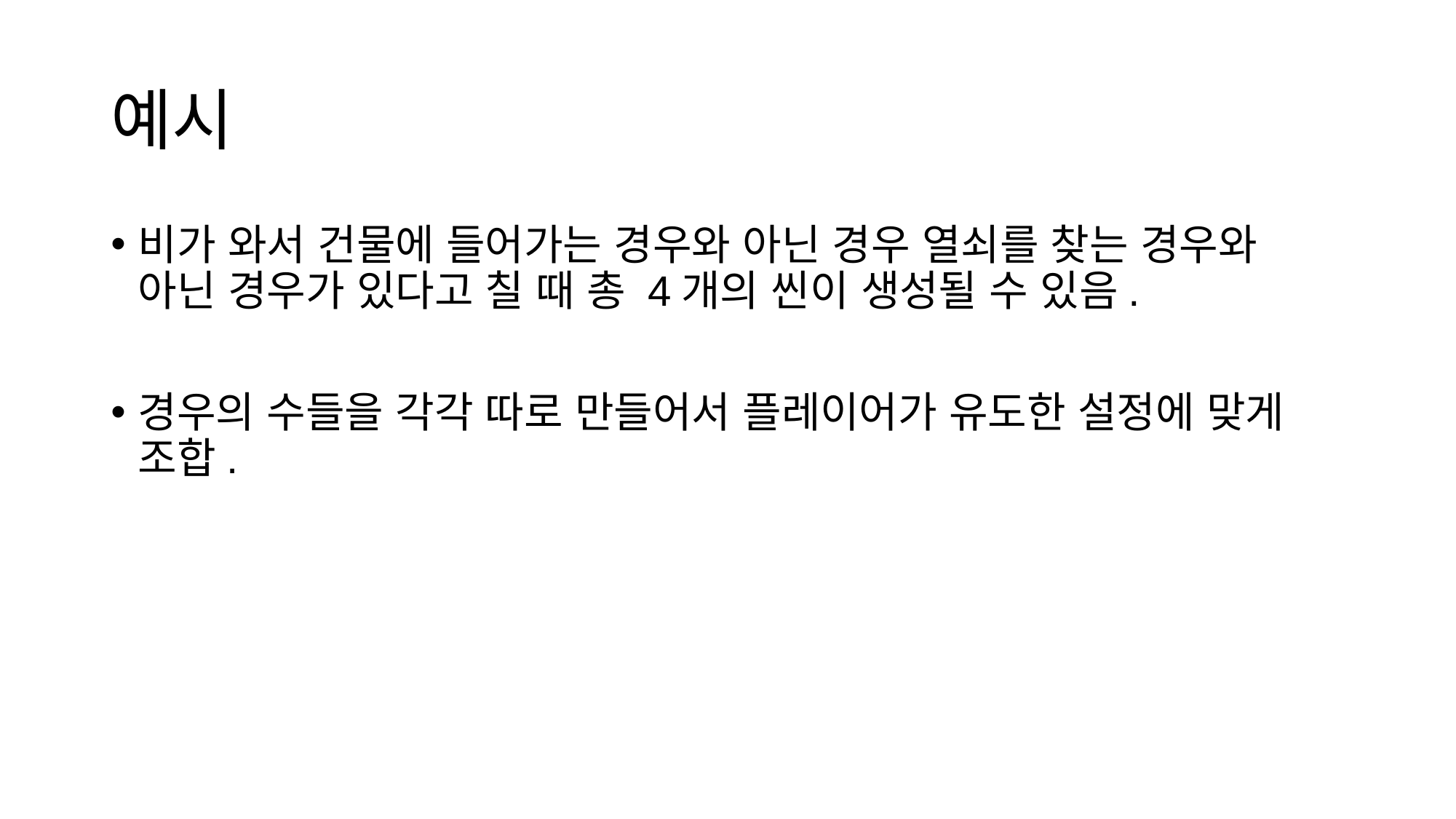

# 예시
비가 와서 건물에 들어가는 경우와 아닌 경우 열쇠를 찾는 경우와 아닌 경우가 있다고 칠 때 총 4개의 씬이 생성될 수 있음.

경우의 수들을 각각 따로 만들어서 플레이어가 유도한 설정에 맞게 조합.